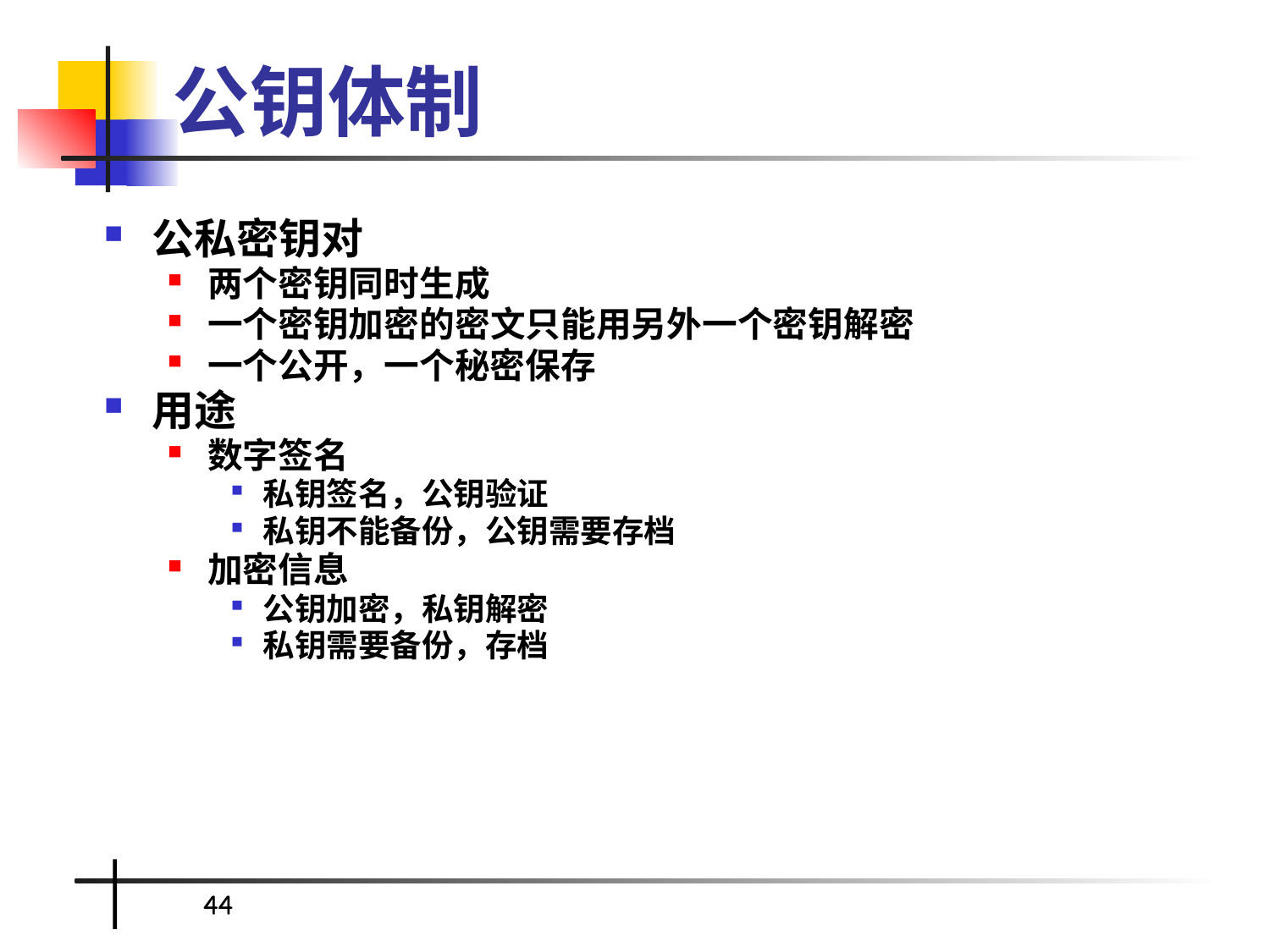

# 公钥体制
公私密钥对
两个密钥同时生成
一个密钥加密的密文只能用另外一个密钥解密
一个公开，一个秘密保存
用途
数字签名
私钥签名，公钥验证
私钥不能备份，公钥需要存档
加密信息
公钥加密，私钥解密
私钥需要备份，存档
44